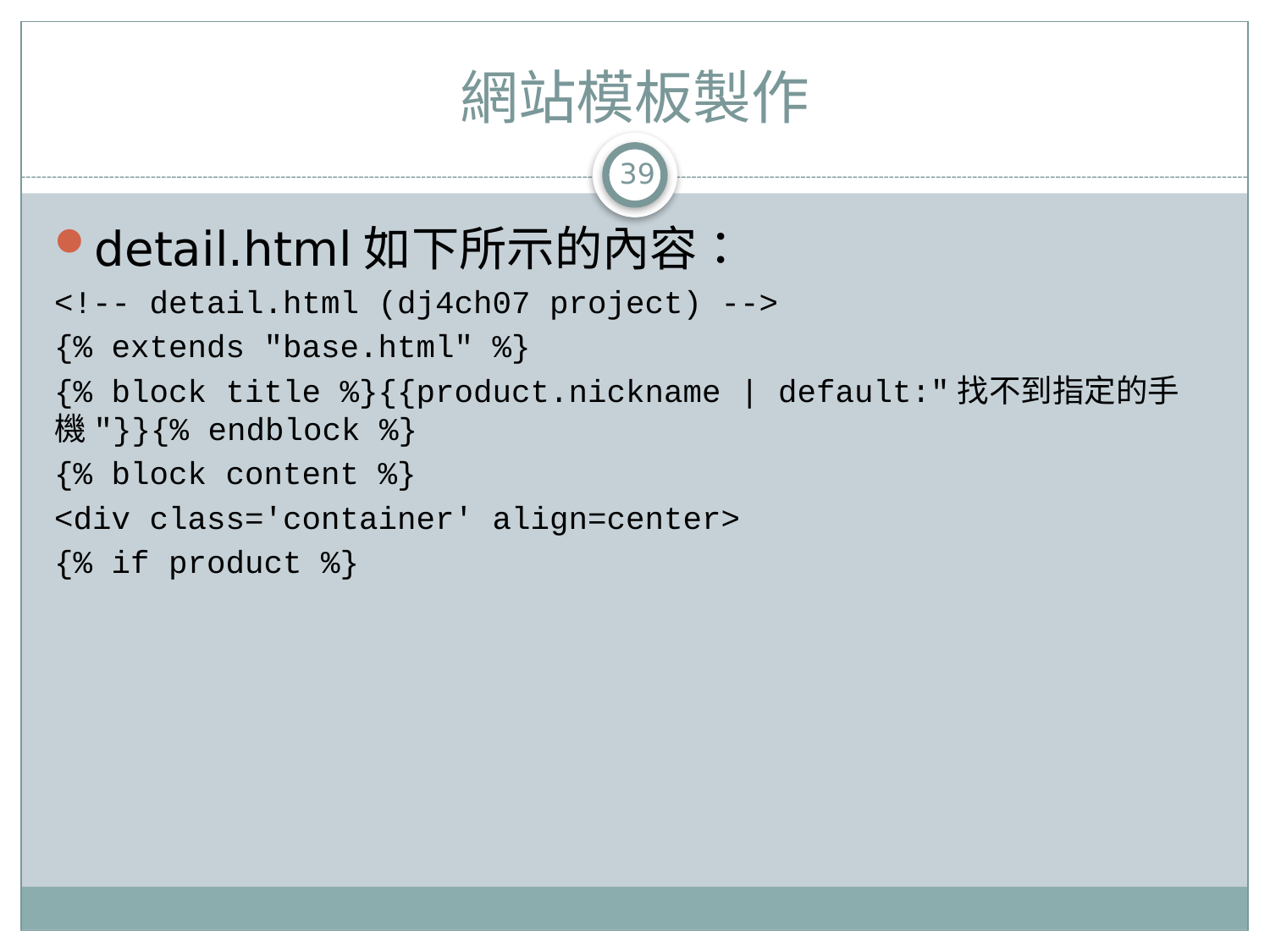

# 網站模板製作
39
detail.html如下所示的內容：
<!-- detail.html (dj4ch07 project) -->
{% extends "base.html" %}
{% block title %}{{product.nickname | default:"找不到指定的手機"}}{% endblock %}
{% block content %}
<div class='container' align=center>
{% if product %}